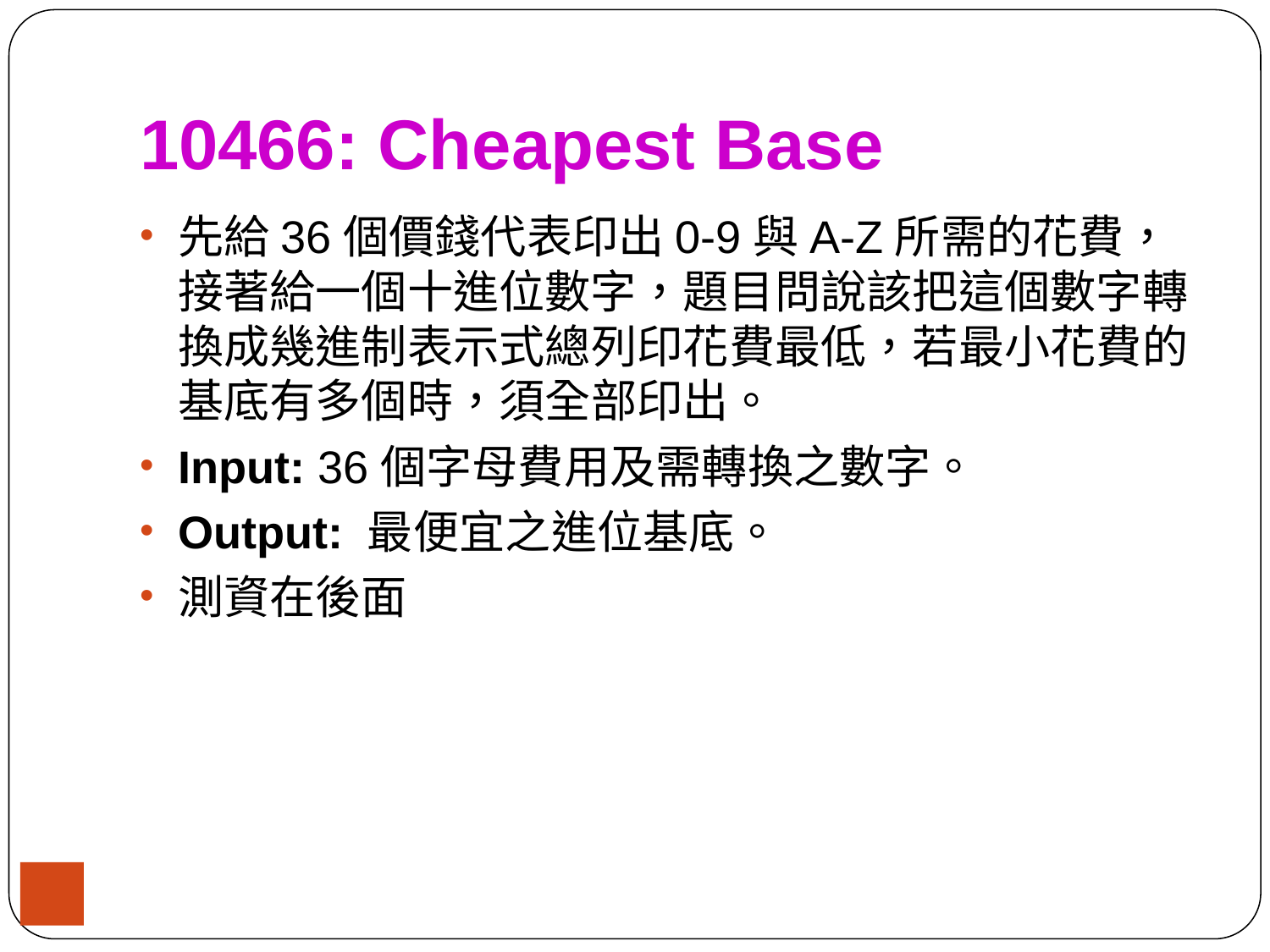

# 10466: Cheapest Base
先給36個價錢代表印出0-9與A-Z所需的花費，接著給一個十進位數字，題目問說該把這個數字轉換成幾進制表示式總列印花費最低，若最小花費的基底有多個時，須全部印出。
Input: 36個字母費用及需轉換之數字。
Output: 最便宜之進位基底。
測資在後面